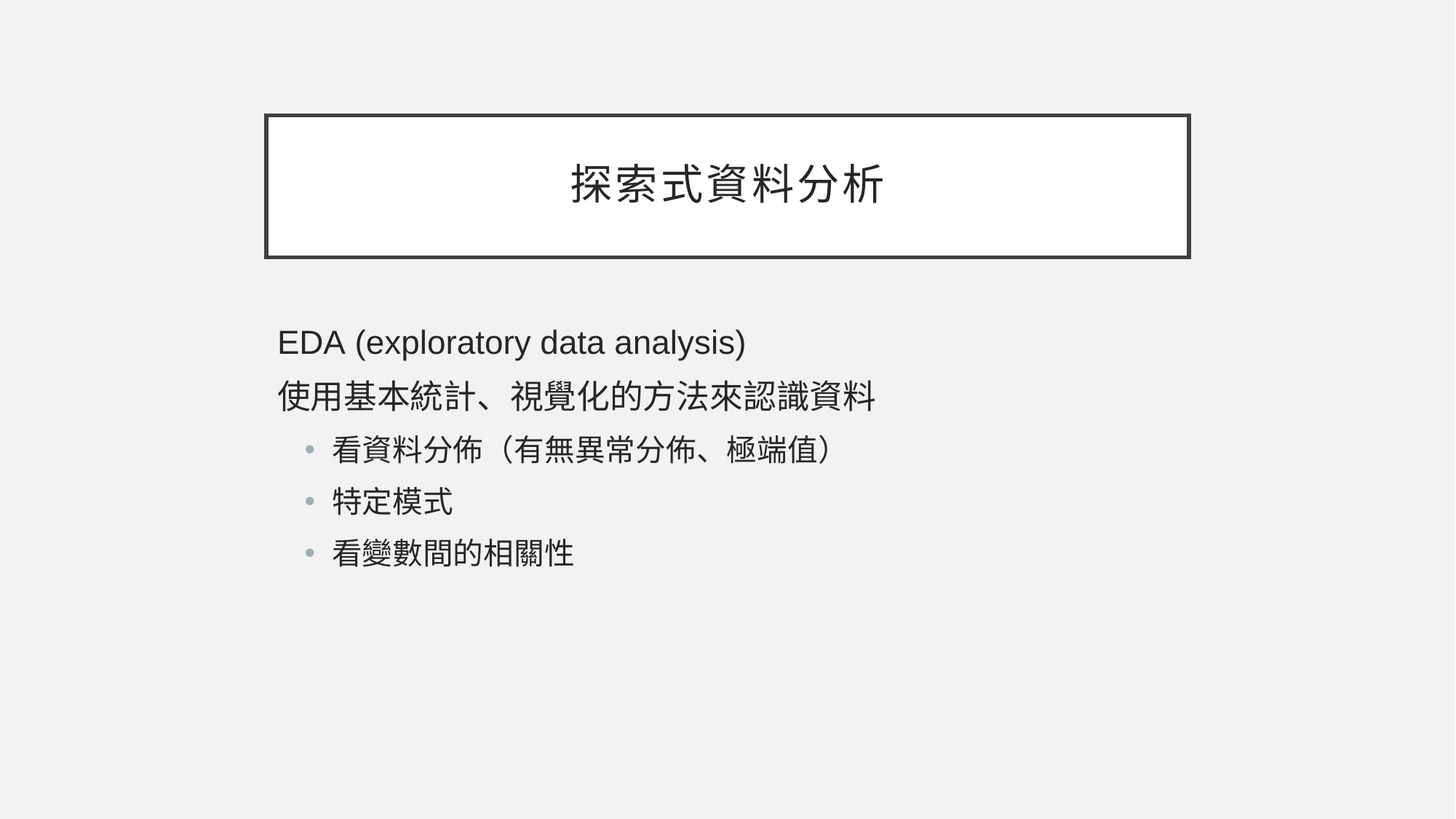

# 探索式資料分析
EDA (exploratory data analysis)
使用基本統計、視覺化的方法來認識資料
看資料分佈（有無異常分佈、極端值）
特定模式
看變數間的相關性